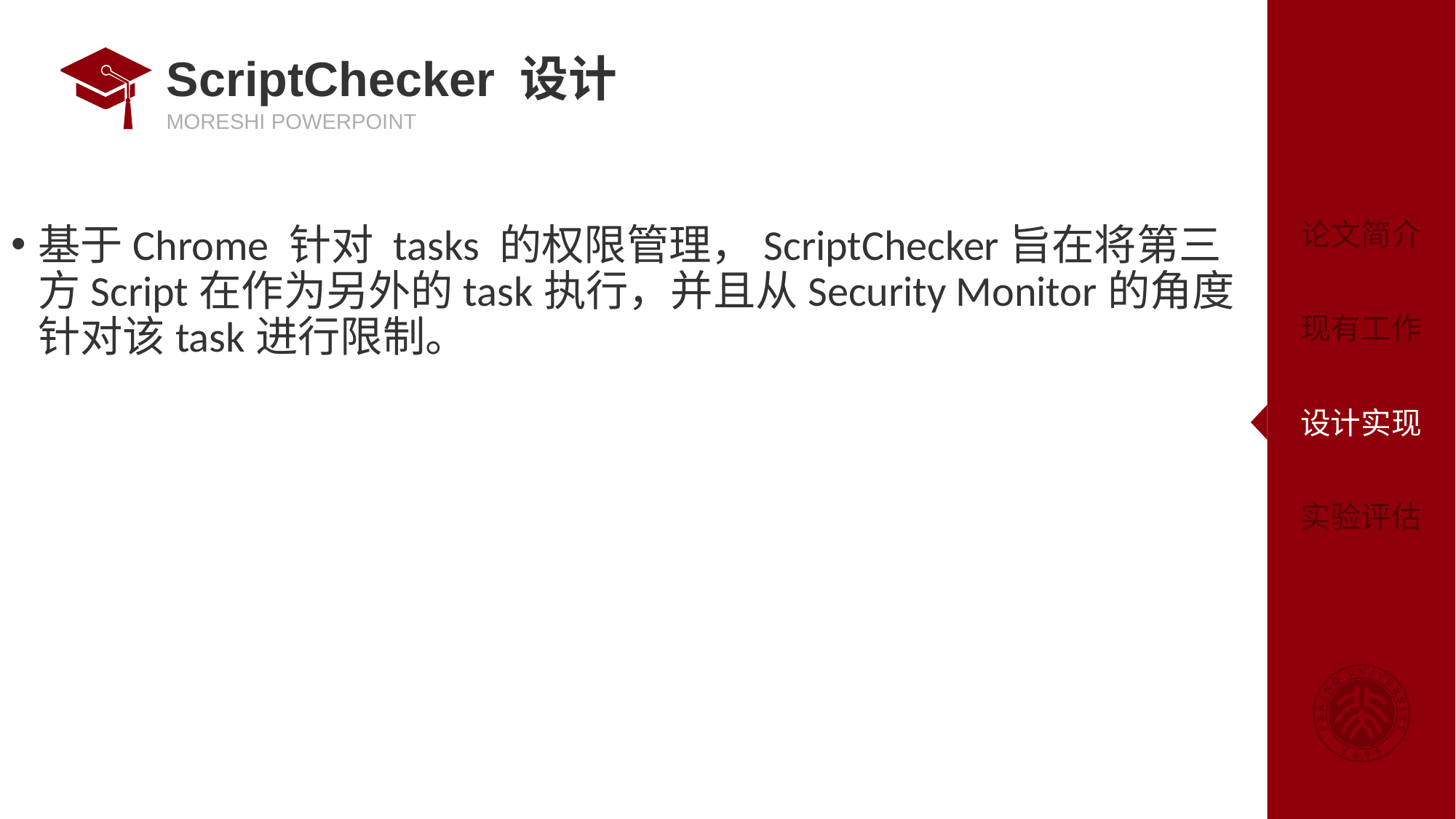

# ScriptChecker 设计
基于Chrome 针对 tasks 的权限管理，ScriptChecker旨在将第三方Script在作为另外的task执行，并且从Security Monitor的角度针对该task进行限制。